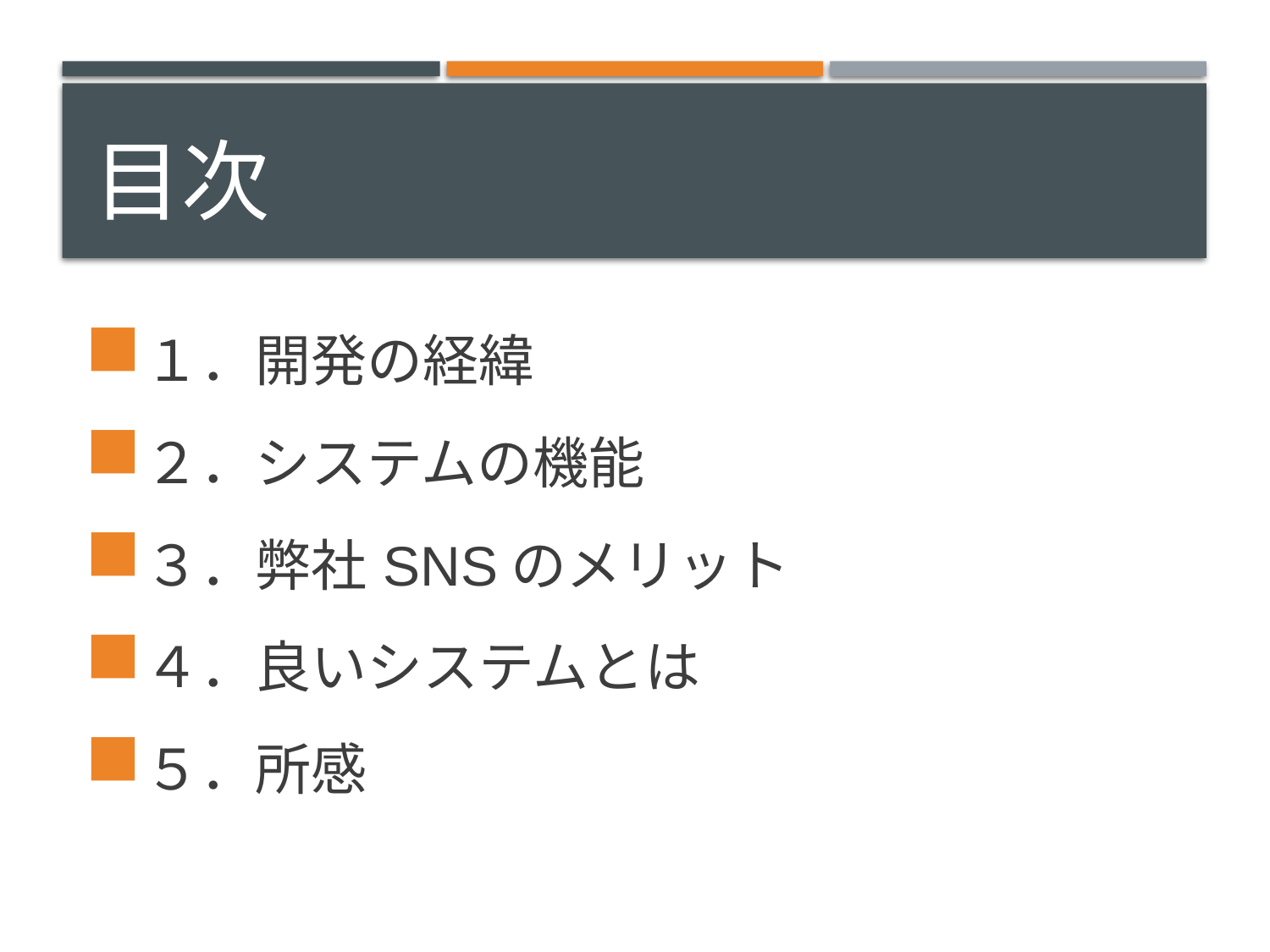

# 目次
１．開発の経緯
２．システムの機能
３．弊社SNSのメリット
４．良いシステムとは
５．所感